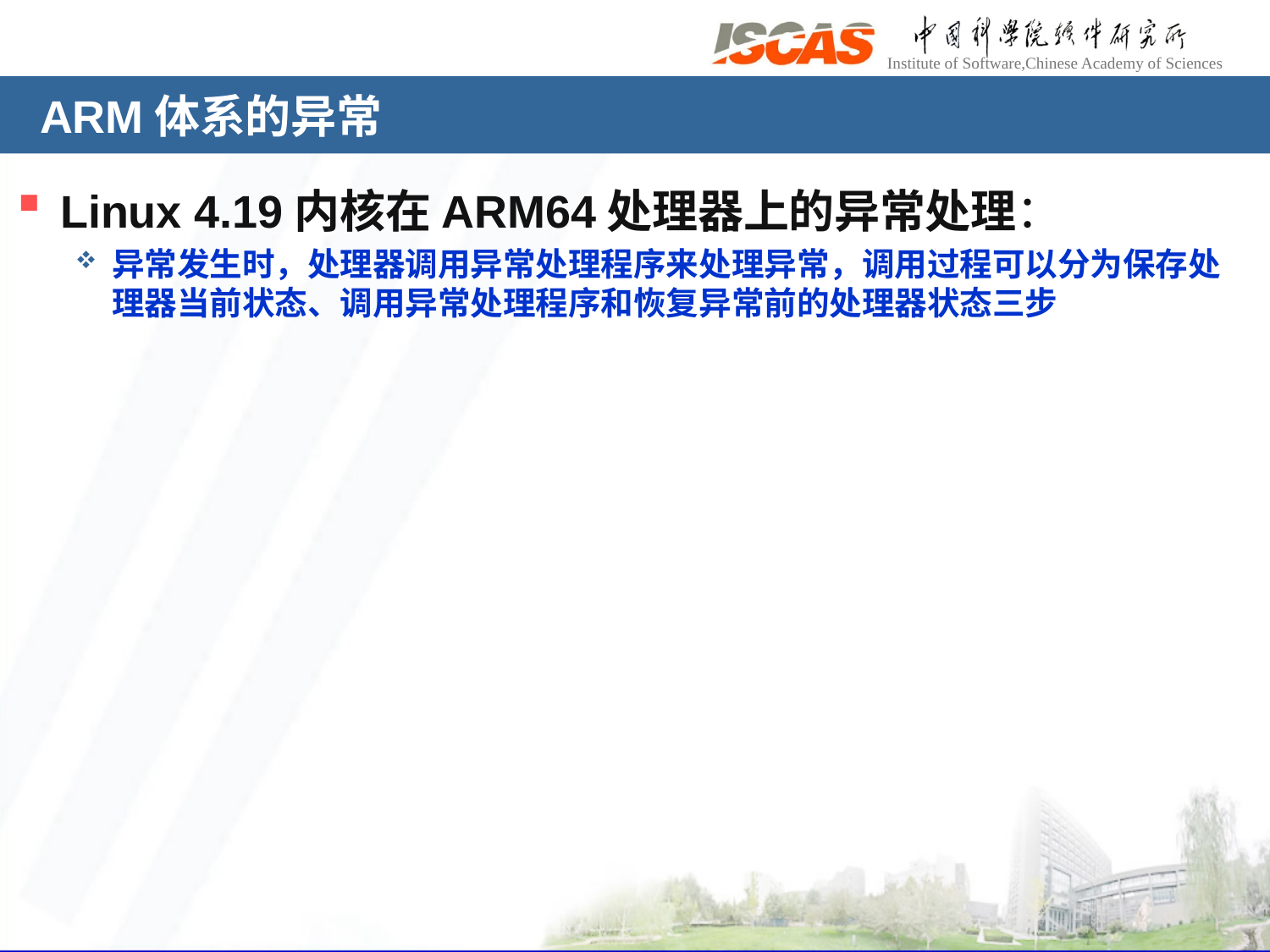

# ARM体系的异常
Linux 4.19内核在ARM64处理器上的异常处理：
异常发生时，处理器调用异常处理程序来处理异常，调用过程可以分为保存处理器当前状态、调用异常处理程序和恢复异常前的处理器状态三步